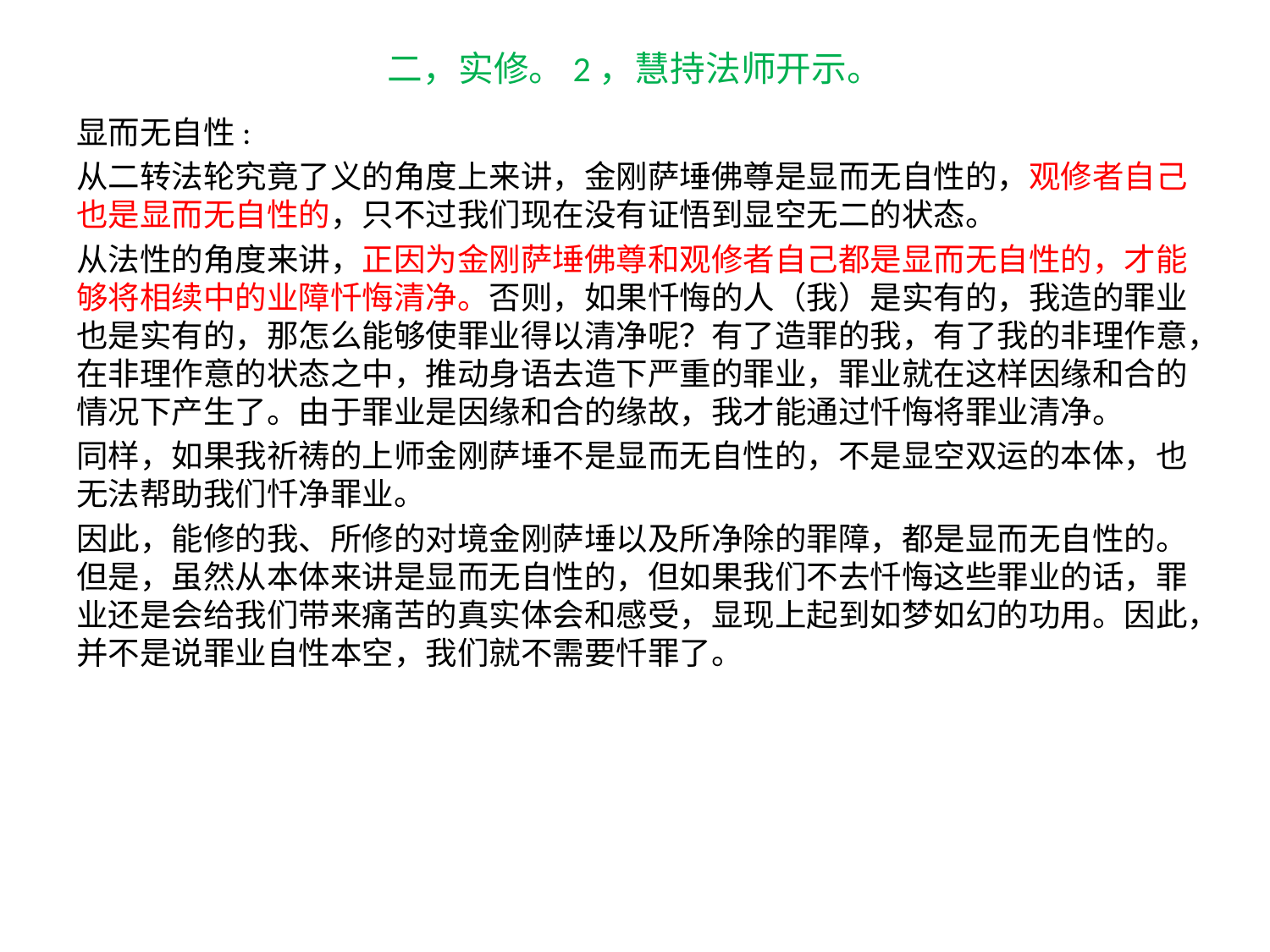

# 二，实修。2，慧持法师开示。
显而无自性:
从二转法轮究竟了义的角度上来讲，金刚萨埵佛尊是显而无自性的，观修者自己也是显而无自性的，只不过我们现在没有证悟到显空无二的状态。
从法性的角度来讲，正因为金刚萨埵佛尊和观修者自己都是显而无自性的，才能够将相续中的业障忏悔清净。否则，如果忏悔的人（我）是实有的，我造的罪业也是实有的，那怎么能够使罪业得以清净呢？有了造罪的我，有了我的非理作意，在非理作意的状态之中，推动身语去造下严重的罪业，罪业就在这样因缘和合的情况下产生了。由于罪业是因缘和合的缘故，我才能通过忏悔将罪业清净。
同样，如果我祈祷的上师金刚萨埵不是显而无自性的，不是显空双运的本体，也无法帮助我们忏净罪业。
因此，能修的我、所修的对境金刚萨埵以及所净除的罪障，都是显而无自性的。但是，虽然从本体来讲是显而无自性的，但如果我们不去忏悔这些罪业的话，罪业还是会给我们带来痛苦的真实体会和感受，显现上起到如梦如幻的功用。因此，并不是说罪业自性本空，我们就不需要忏罪了。